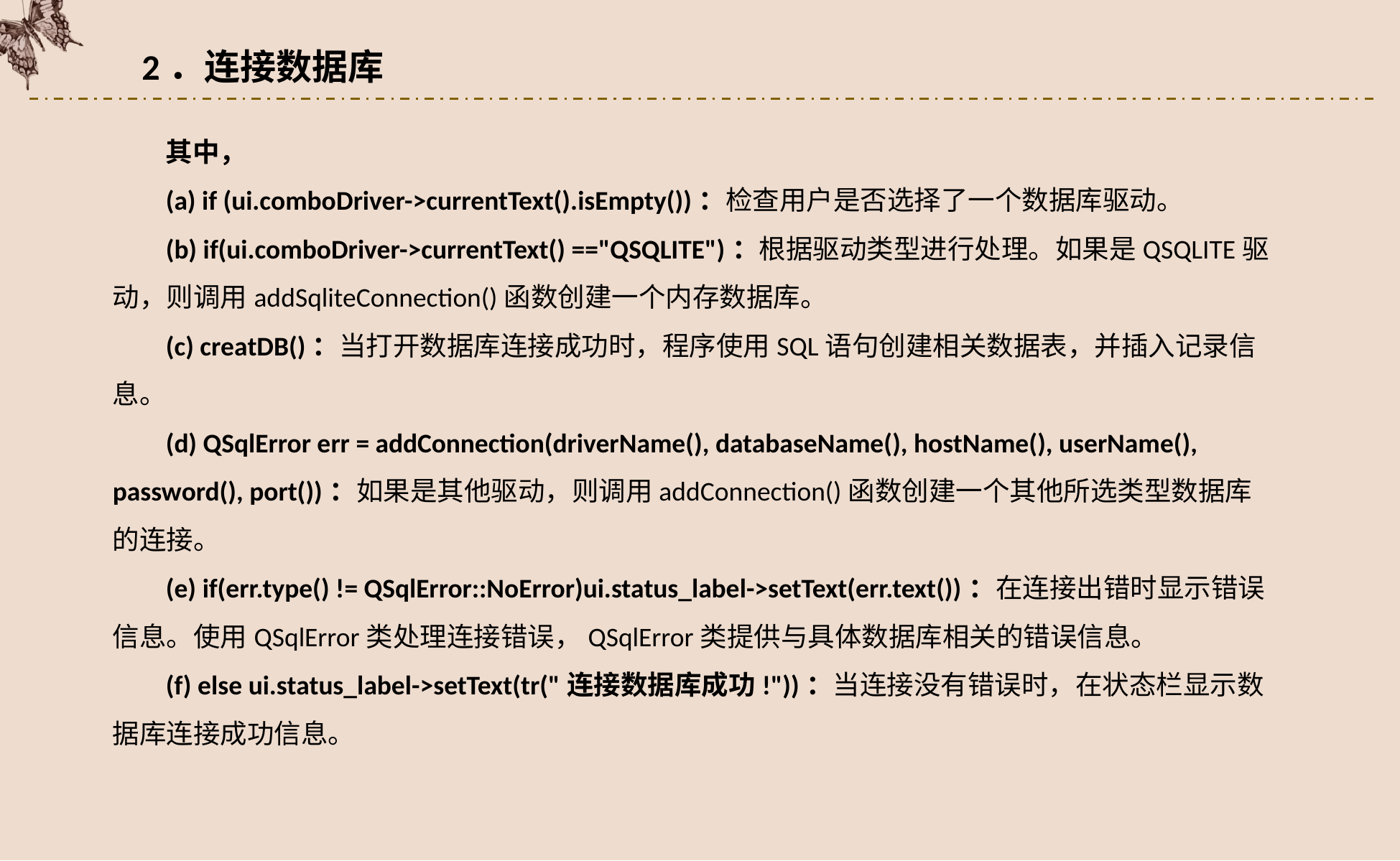

2．连接数据库
其中，
(a) if (ui.comboDriver->currentText().isEmpty())：检查用户是否选择了一个数据库驱动。
(b) if(ui.comboDriver->currentText() =="QSQLITE")：根据驱动类型进行处理。如果是QSQLITE驱动，则调用addSqliteConnection()函数创建一个内存数据库。
(c) creatDB()：当打开数据库连接成功时，程序使用SQL语句创建相关数据表，并插入记录信息。
(d) QSqlError err = addConnection(driverName(), databaseName(), hostName(), userName(), password(), port())：如果是其他驱动，则调用addConnection()函数创建一个其他所选类型数据库的连接。
(e) if(err.type() != QSqlError::NoError)ui.status_label->setText(err.text())：在连接出错时显示错误信息。使用QSqlError类处理连接错误，QSqlError类提供与具体数据库相关的错误信息。
(f) else ui.status_label->setText(tr("连接数据库成功!"))：当连接没有错误时，在状态栏显示数据库连接成功信息。